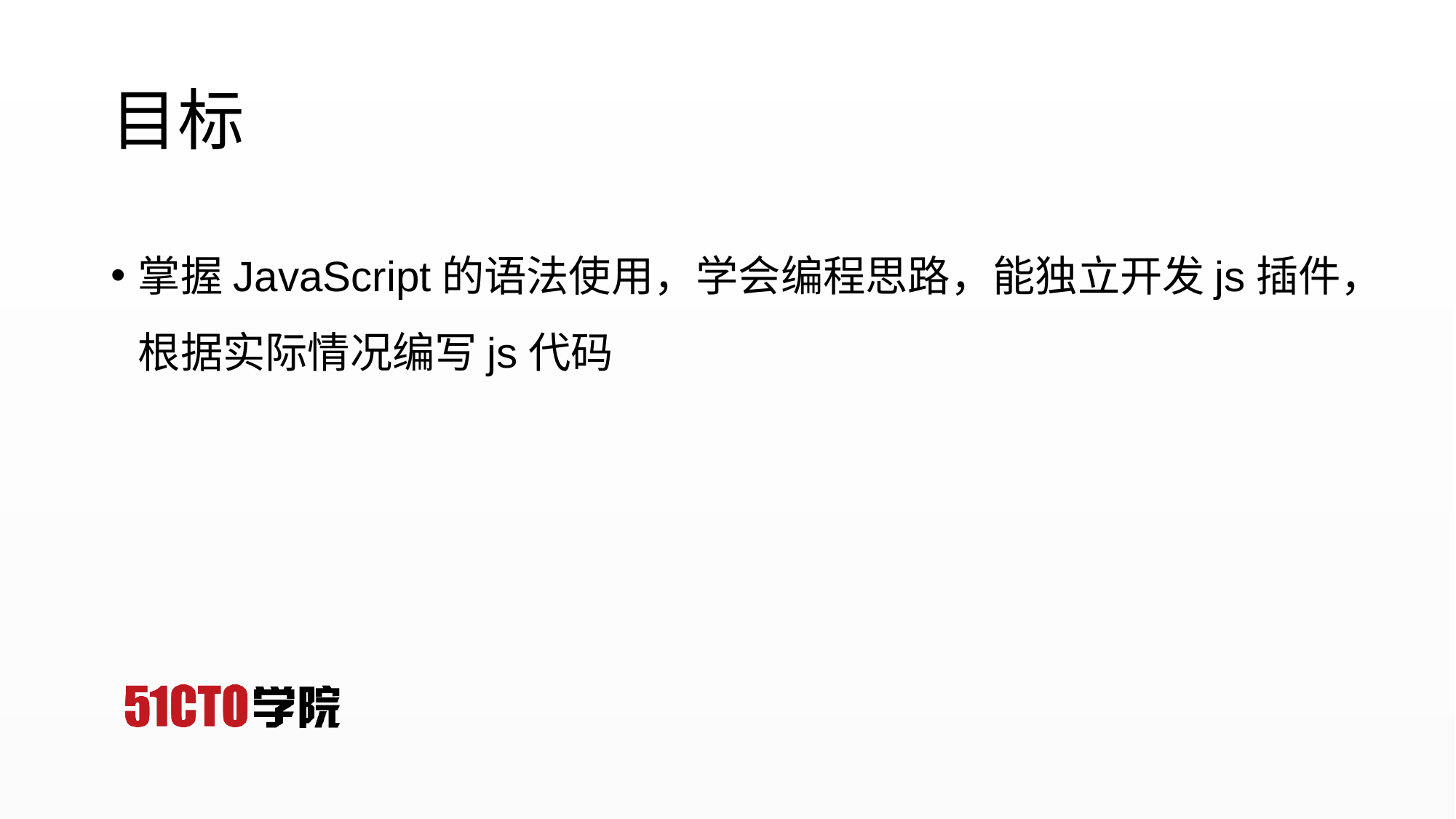

# 目标
掌握JavaScript的语法使用，学会编程思路，能独立开发js插件，根据实际情况编写js代码